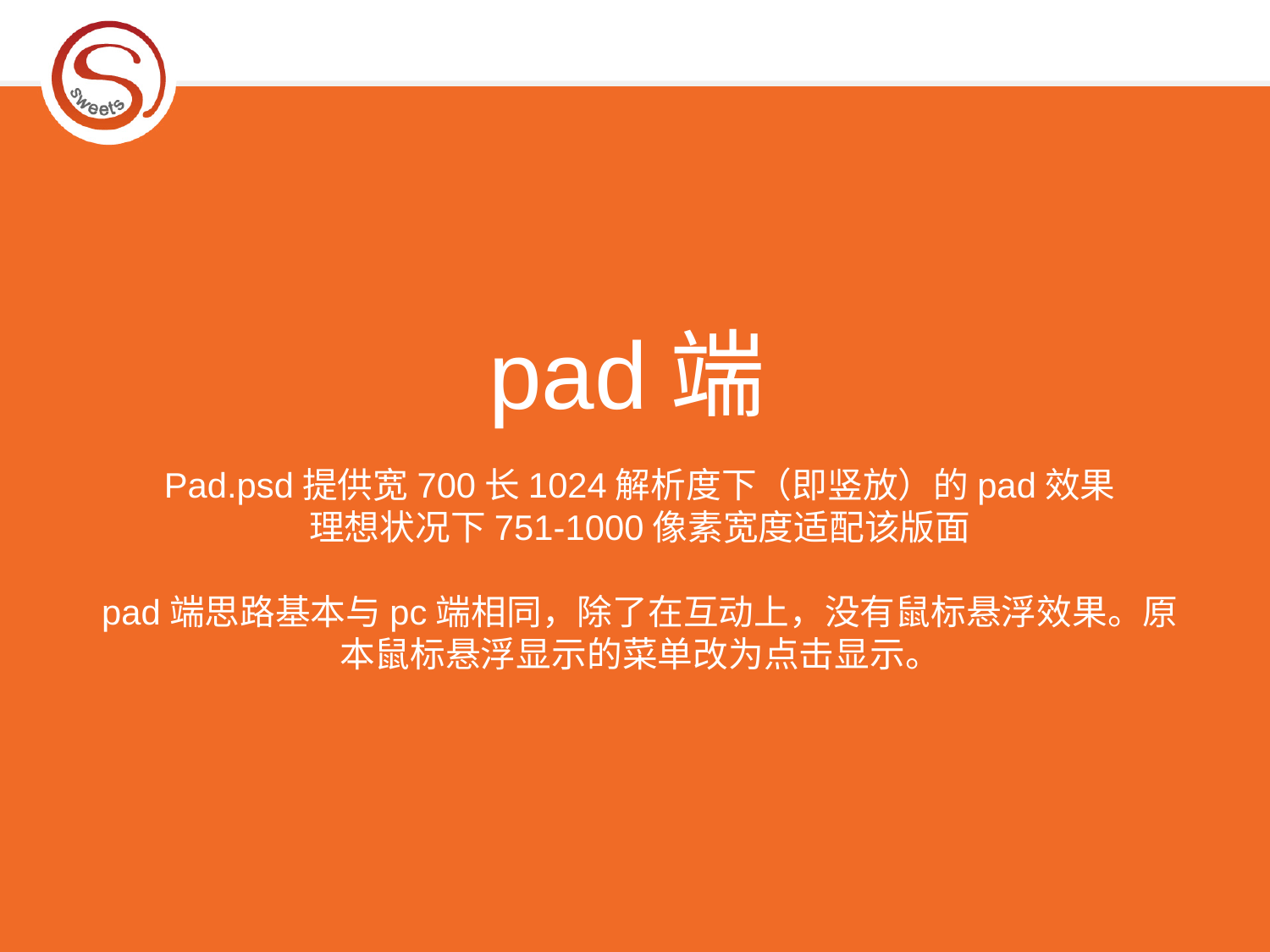

pad端
Pad.psd提供宽700长1024解析度下（即竖放）的pad效果
理想状况下751-1000像素宽度适配该版面

pad端思路基本与pc端相同，除了在互动上，没有鼠标悬浮效果。原本鼠标悬浮显示的菜单改为点击显示。